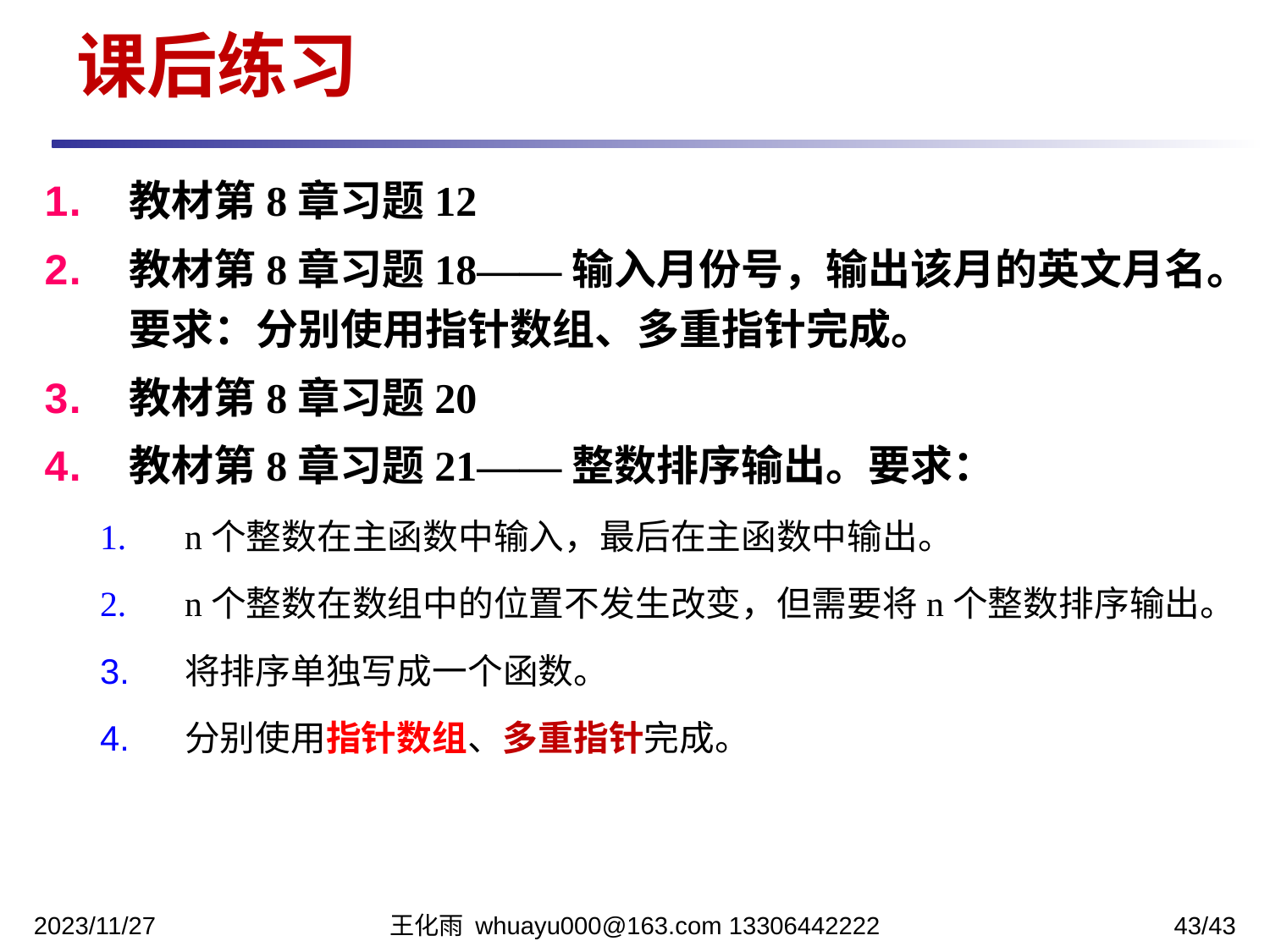

课后练习
教材第8章习题12
教材第8章习题18——输入月份号，输出该月的英文月名。要求：分别使用指针数组、多重指针完成。
教材第8章习题20
教材第8章习题21——整数排序输出。要求：
n个整数在主函数中输入，最后在主函数中输出。
n个整数在数组中的位置不发生改变，但需要将n个整数排序输出。
将排序单独写成一个函数。
分别使用指针数组、多重指针完成。

2023/11/27
王化雨 whuayu000@163.com 13306442222
43/43